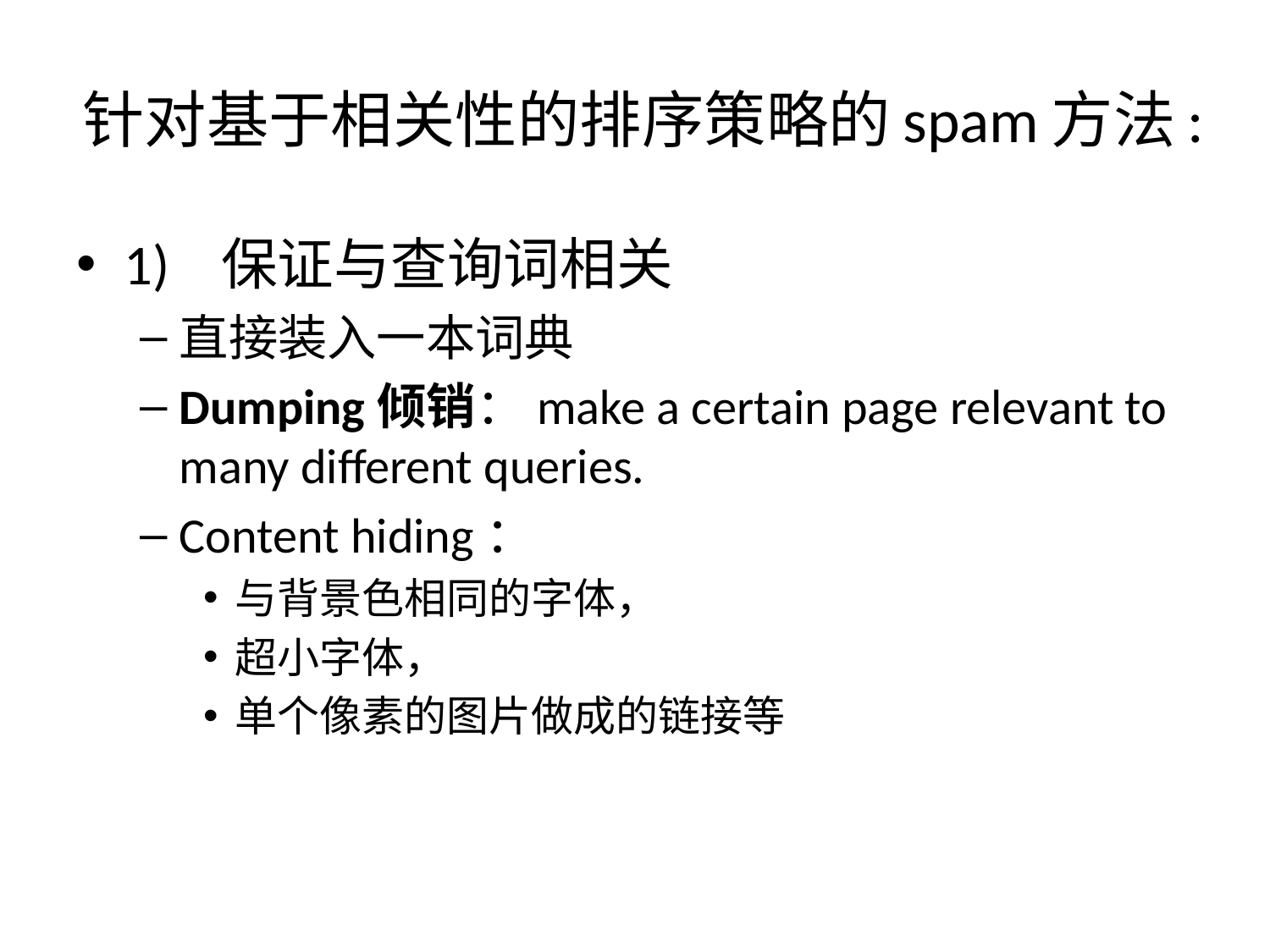

# 针对基于相关性的排序策略的spam方法:
1)   保证与查询词相关
直接装入一本词典
Dumping倾销：make a certain page relevant to many different queries.
Content hiding：
与背景色相同的字体，
超小字体，
单个像素的图片做成的链接等